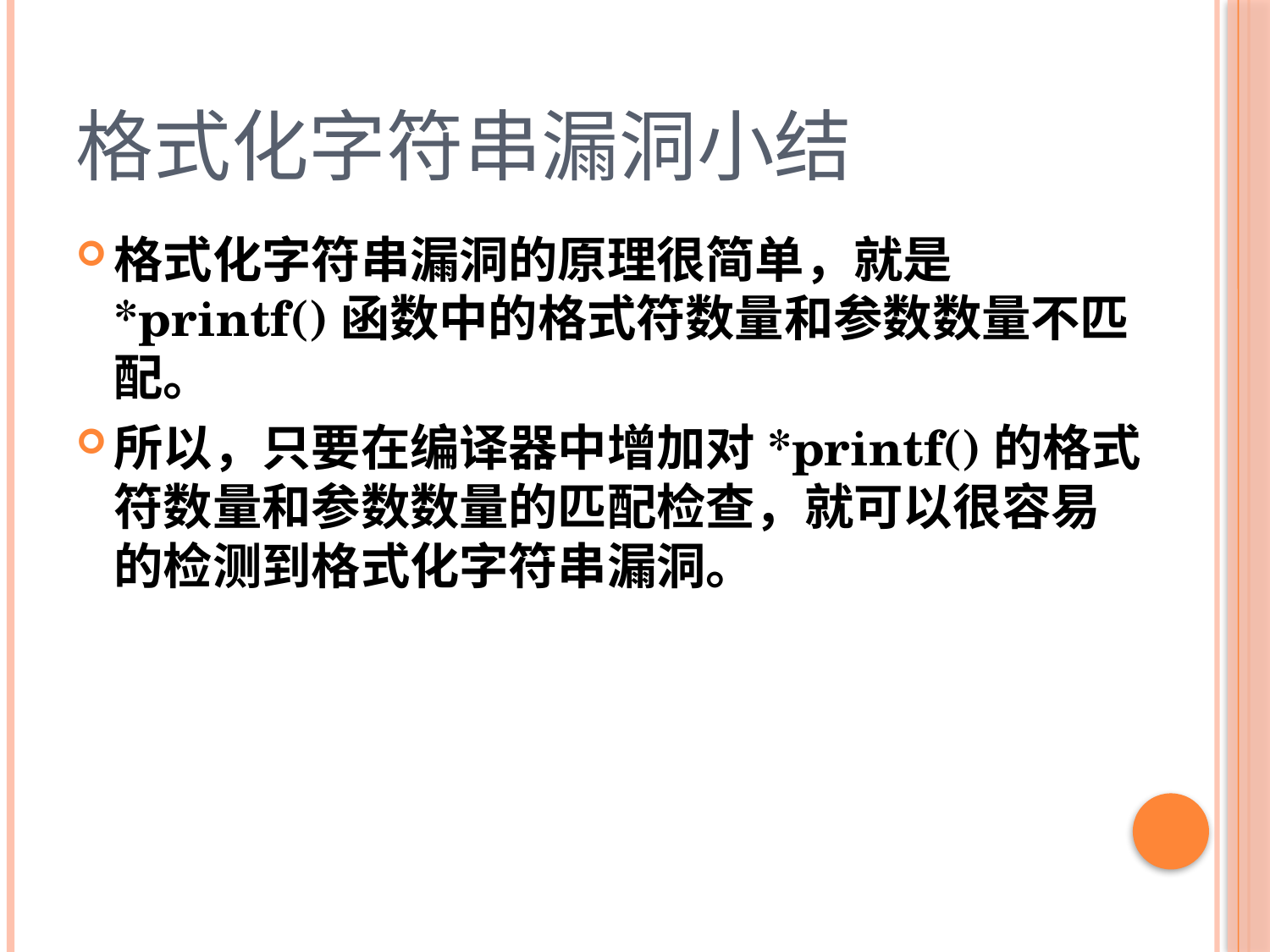

# 格式化字符串漏洞小结
格式化字符串漏洞的原理很简单，就是*printf()函数中的格式符数量和参数数量不匹配。
所以，只要在编译器中增加对*printf()的格式符数量和参数数量的匹配检查，就可以很容易的检测到格式化字符串漏洞。